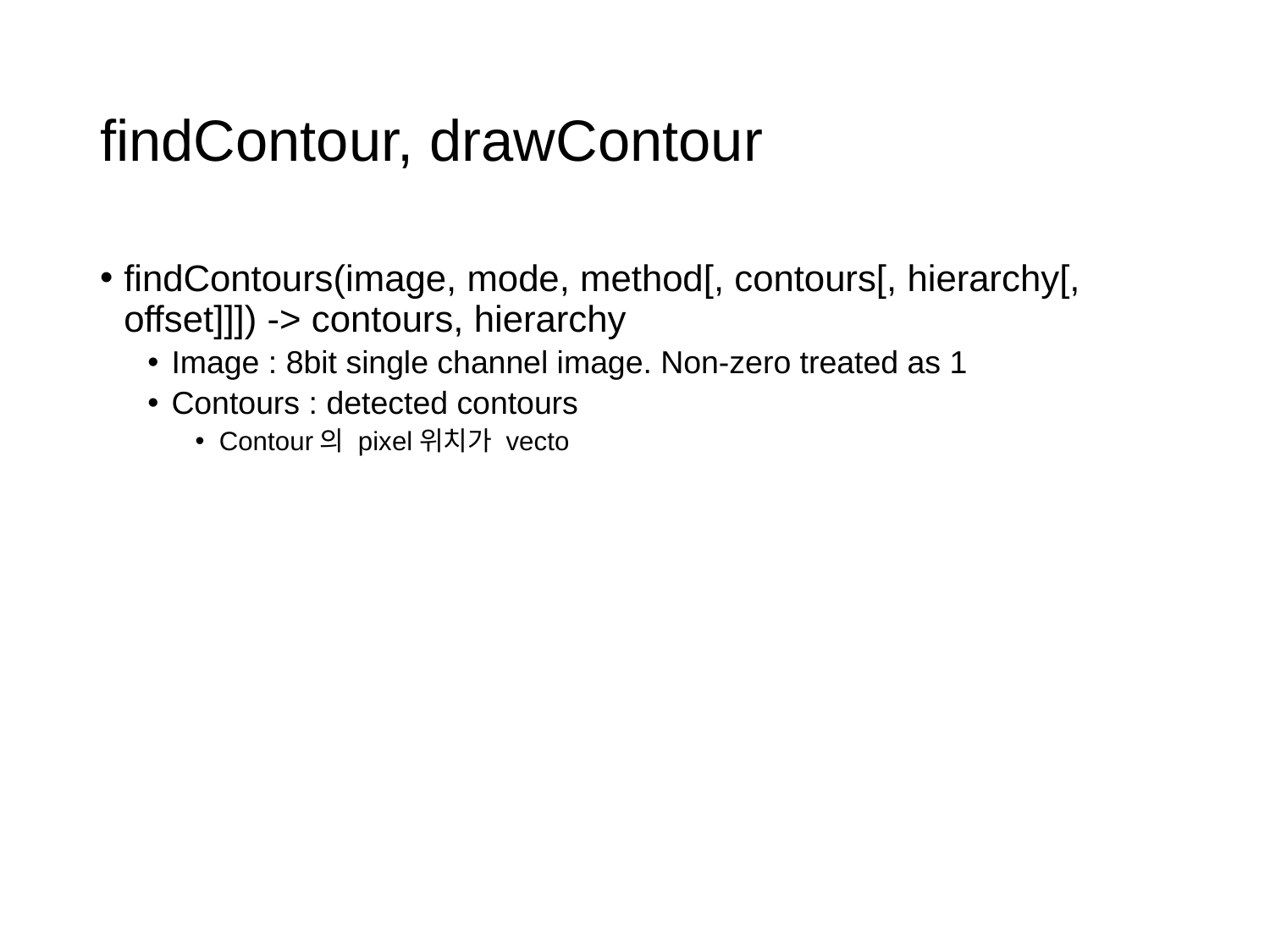

# findContour, drawContour
findContours(image, mode, method[, contours[, hierarchy[, offset]]]) -> contours, hierarchy
Image : 8bit single channel image. Non-zero treated as 1
Contours : detected contours
Contour의 pixel위치가 vecto